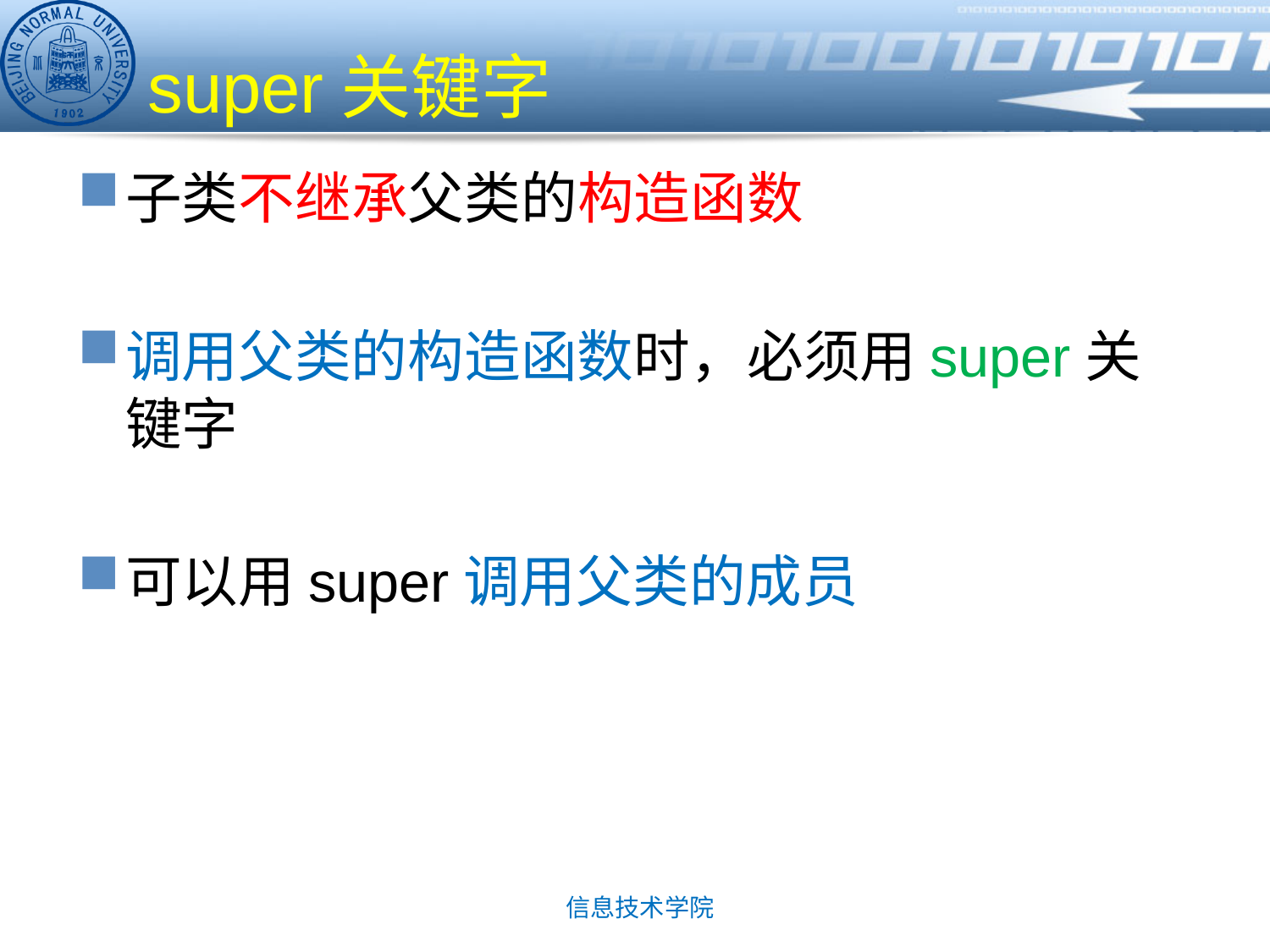

# super关键字
子类不继承父类的构造函数

调用父类的构造函数时，必须用super关键字

可以用super调用父类的成员

10